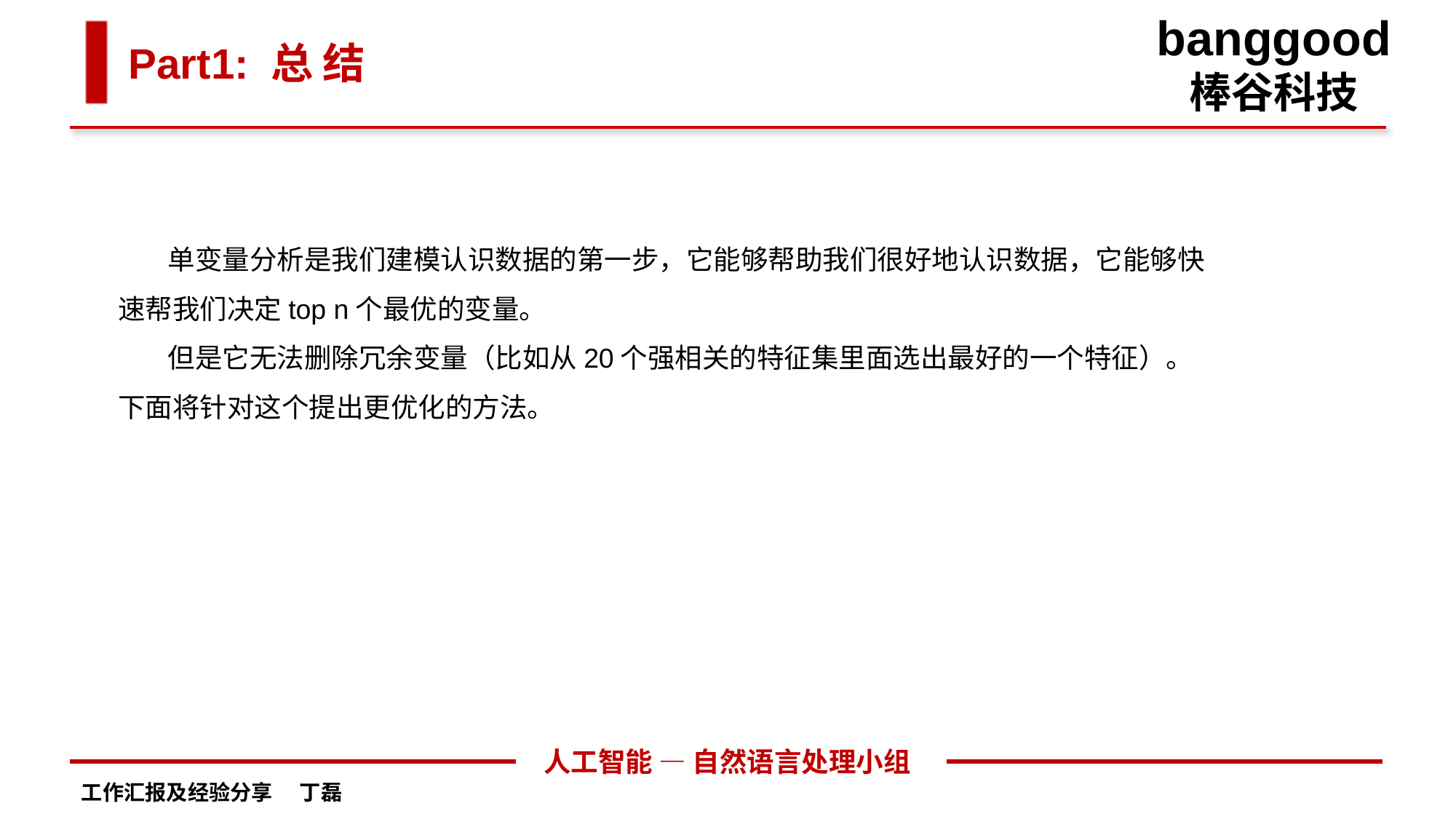

banggood
棒谷科技

Part1: 总 结
       单变量分析是我们建模认识数据的第一步，它能够帮助我们很好地认识数据，它能够快速帮我们决定top n个最优的变量。
       但是它无法删除冗余变量（比如从20个强相关的特征集里面选出最好的一个特征）。下面将针对这个提出更优化的方法。

人工智能 — 自然语言处理小组
工作汇报及经验分享	丁磊